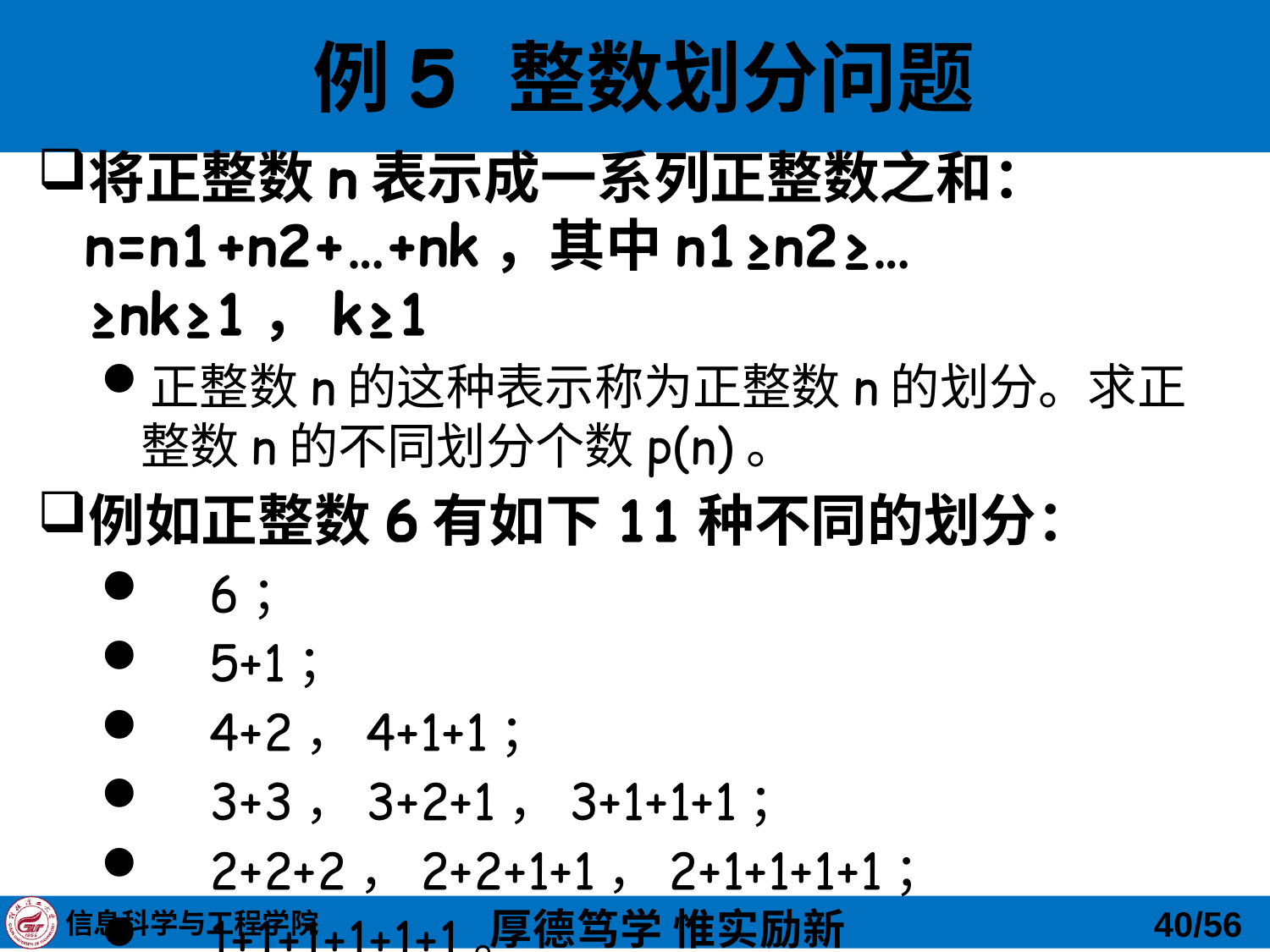

# 例5 整数划分问题
将正整数n表示成一系列正整数之和：n=n1+n2+…+nk，其中n1≥n2≥…≥nk≥1，k≥1
正整数n的这种表示称为正整数n的划分。求正整数n的不同划分个数p(n)。
例如正整数6有如下11种不同的划分：
    6；
    5+1；
    4+2，4+1+1；
    3+3，3+2+1，3+1+1+1；
    2+2+2，2+2+1+1，2+1+1+1+1；
    1+1+1+1+1+1。

40/56